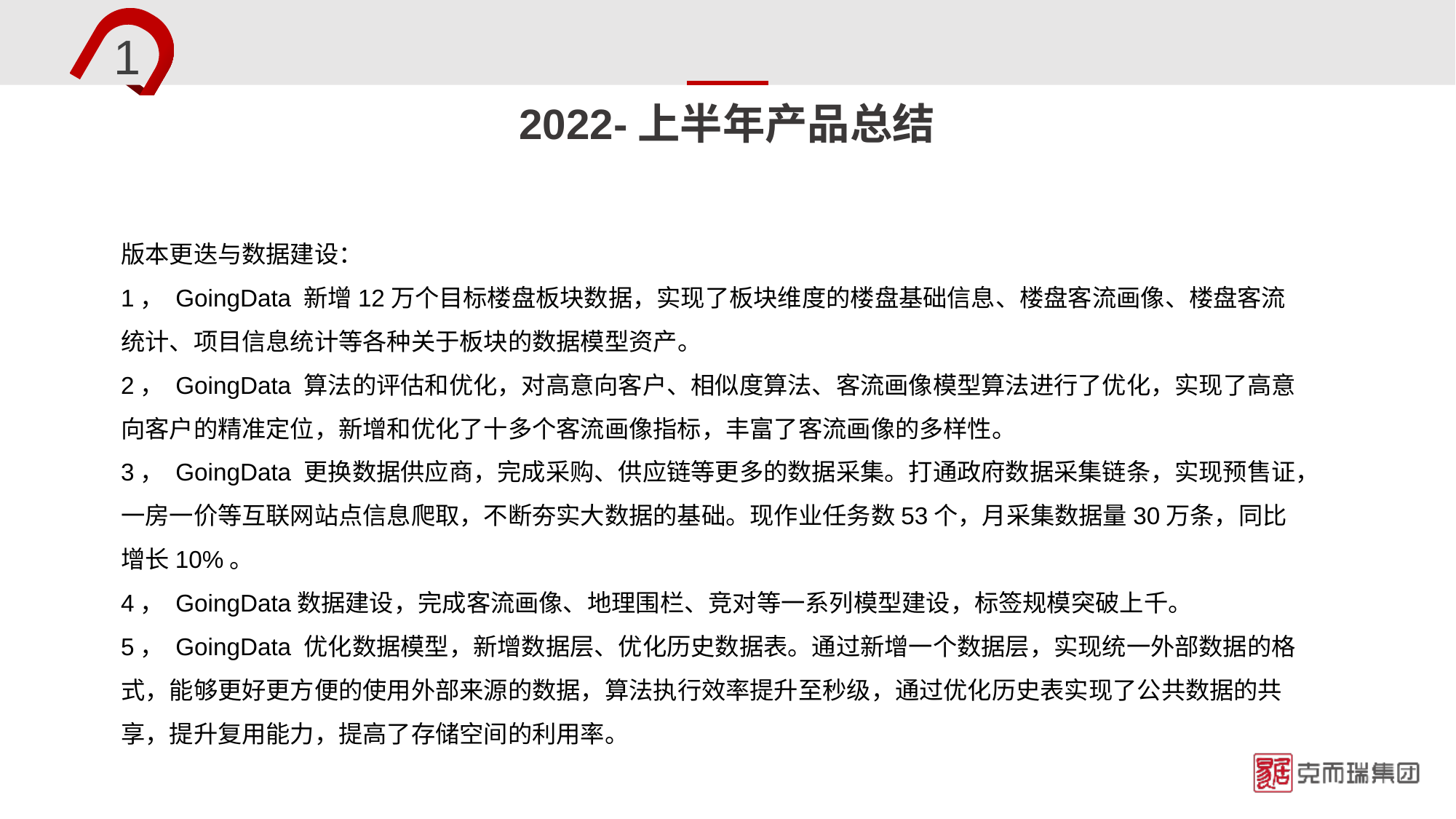

1
# 2022-上半年产品总结
版本更迭与数据建设：
1， GoingData 新增12万个目标楼盘板块数据，实现了板块维度的楼盘基础信息、楼盘客流画像、楼盘客流统计、项目信息统计等各种关于板块的数据模型资产。
2， GoingData 算法的评估和优化，对高意向客户、相似度算法、客流画像模型算法进行了优化，实现了高意向客户的精准定位，新增和优化了十多个客流画像指标，丰富了客流画像的多样性。
3， GoingData 更换数据供应商，完成采购、供应链等更多的数据采集。打通政府数据采集链条，实现预售证，一房一价等互联网站点信息爬取，不断夯实大数据的基础。现作业任务数53个，月采集数据量30万条，同比增长10%。
4， GoingData数据建设，完成客流画像、地理围栏、竞对等一系列模型建设，标签规模突破上千。
5， GoingData 优化数据模型，新增数据层、优化历史数据表。通过新增一个数据层，实现统一外部数据的格式，能够更好更方便的使用外部来源的数据，算法执行效率提升至秒级，通过优化历史表实现了公共数据的共享，提升复用能力，提高了存储空间的利用率。